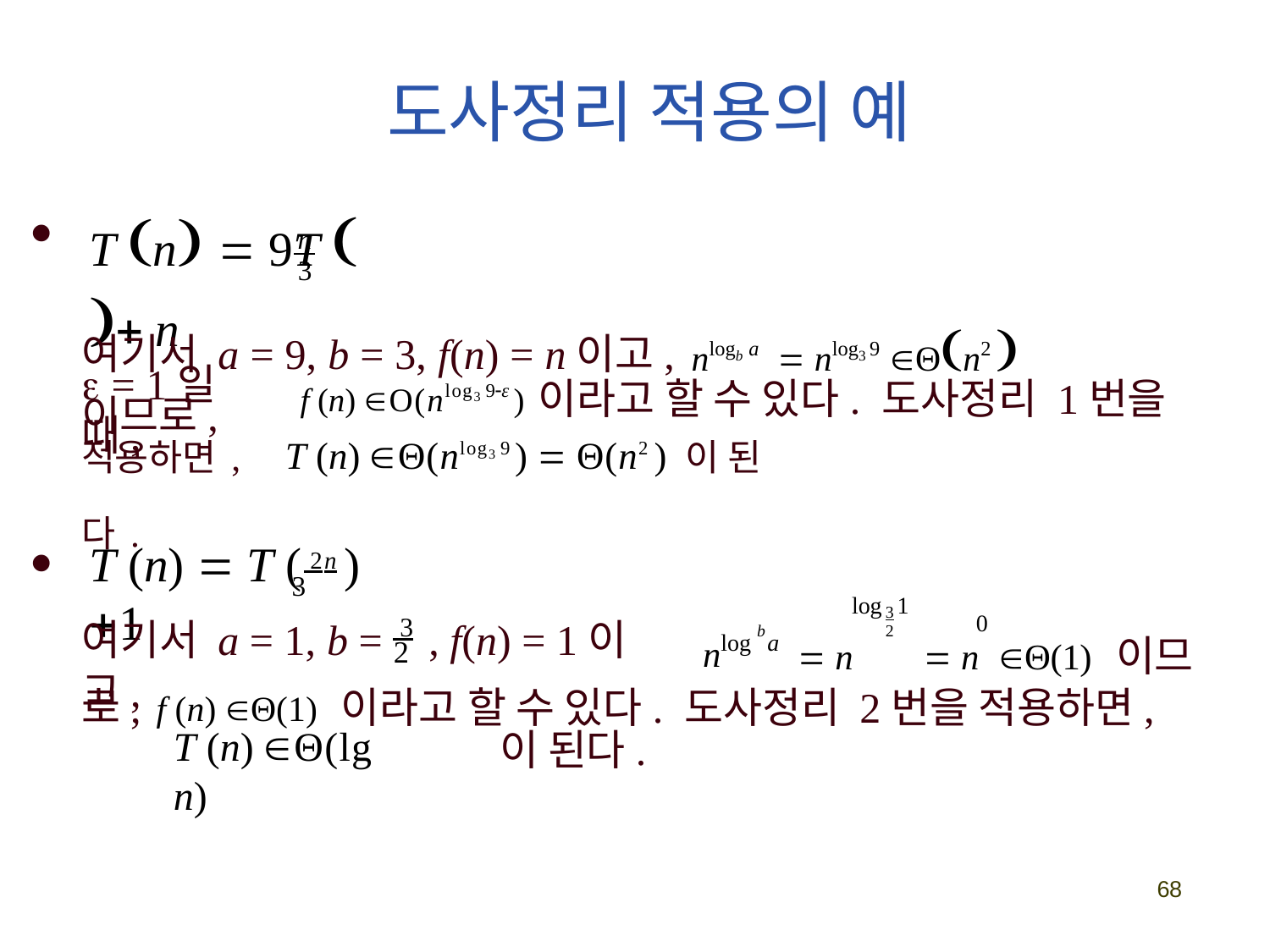

# 도사정리 적용의 예
T (n) = 9T ( )+ n
n
3

여기서 a = 9, b = 3, f(n) = n이고, nlogb a = nlog3 9 ∈Θ(n2 ) 이므로,
ε = 1일 때,
f (n) ∈Ο(nlog3 9−ε )이라고 할 수 있다. 도사정리 1번을
적용하면,	T (n) ∈Θ(nlog3 9 ) = Θ(n2 ) 이 된다.
•
T (n) = T ( 2n ) +1
3
nlog  a
log  1
3
2
0
여기서 a = 1, b =  3  , f(n) = 1이고,
= n	= n	∈Θ(1) 이므
b
2
로,	f (n) ∈Θ(1) 이라고 할 수 있다. 도사정리 2번을 적용하면,
T (n) ∈Θ(lg n)
이 된다.
68